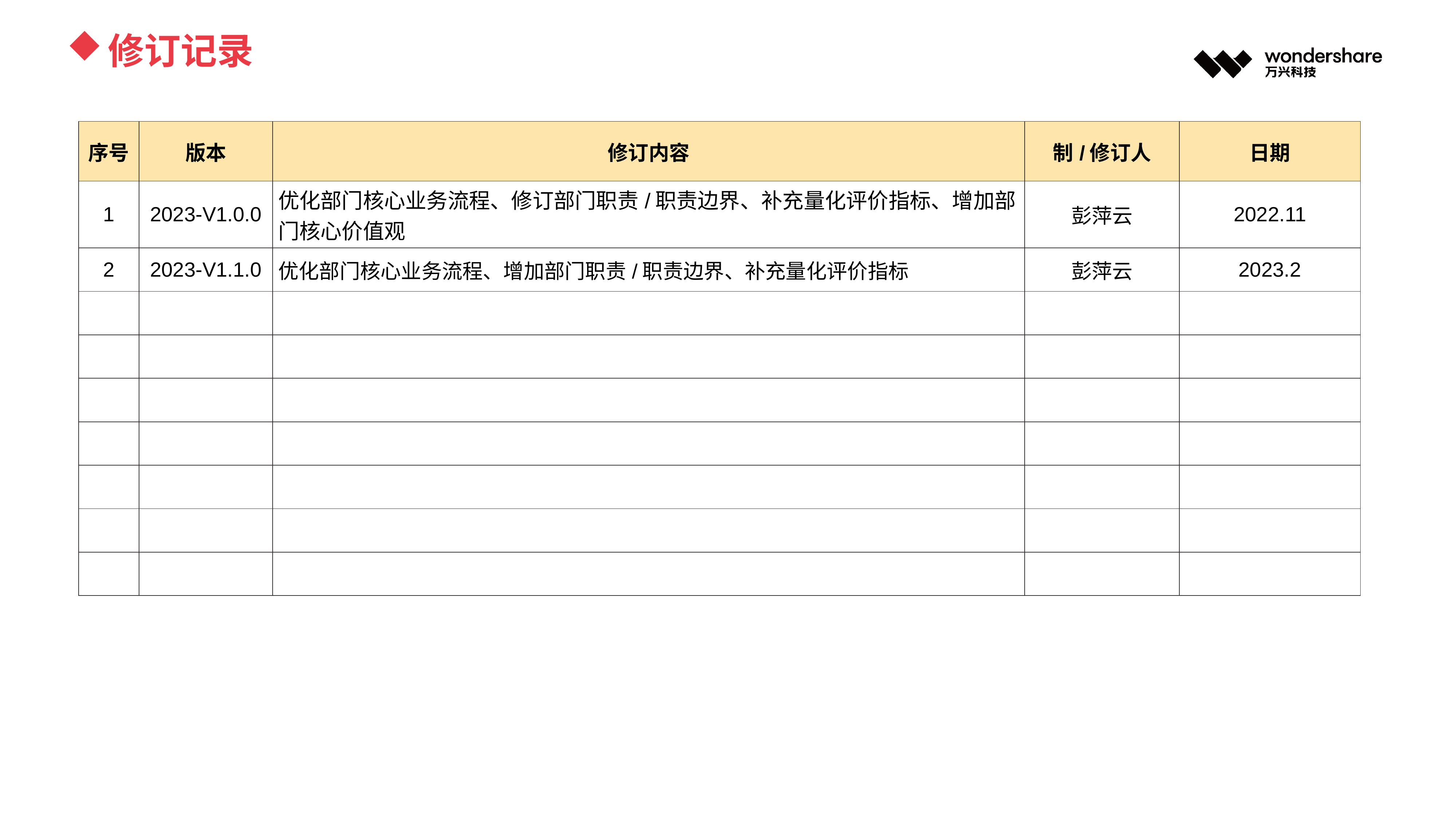

修订记录
| 序号 | 版本 | 修订内容 | 制/修订人 | 日期 |
| --- | --- | --- | --- | --- |
| 1 | 2023-V1.0.0 | 优化部门核心业务流程、修订部门职责/职责边界、补充量化评价指标、增加部门核心价值观 | 彭萍云 | 2022.11 |
| 2 | 2023-V1.1.0 | 优化部门核心业务流程、增加部门职责/职责边界、补充量化评价指标 | 彭萍云 | 2023.2 |
|  |  |  |  |  |
|  |  |  |  |  |
|  |  |  |  |  |
|  |  |  |  |  |
|  |  |  |  |  |
|  |  |  |  |  |
|  |  |  |  |  |